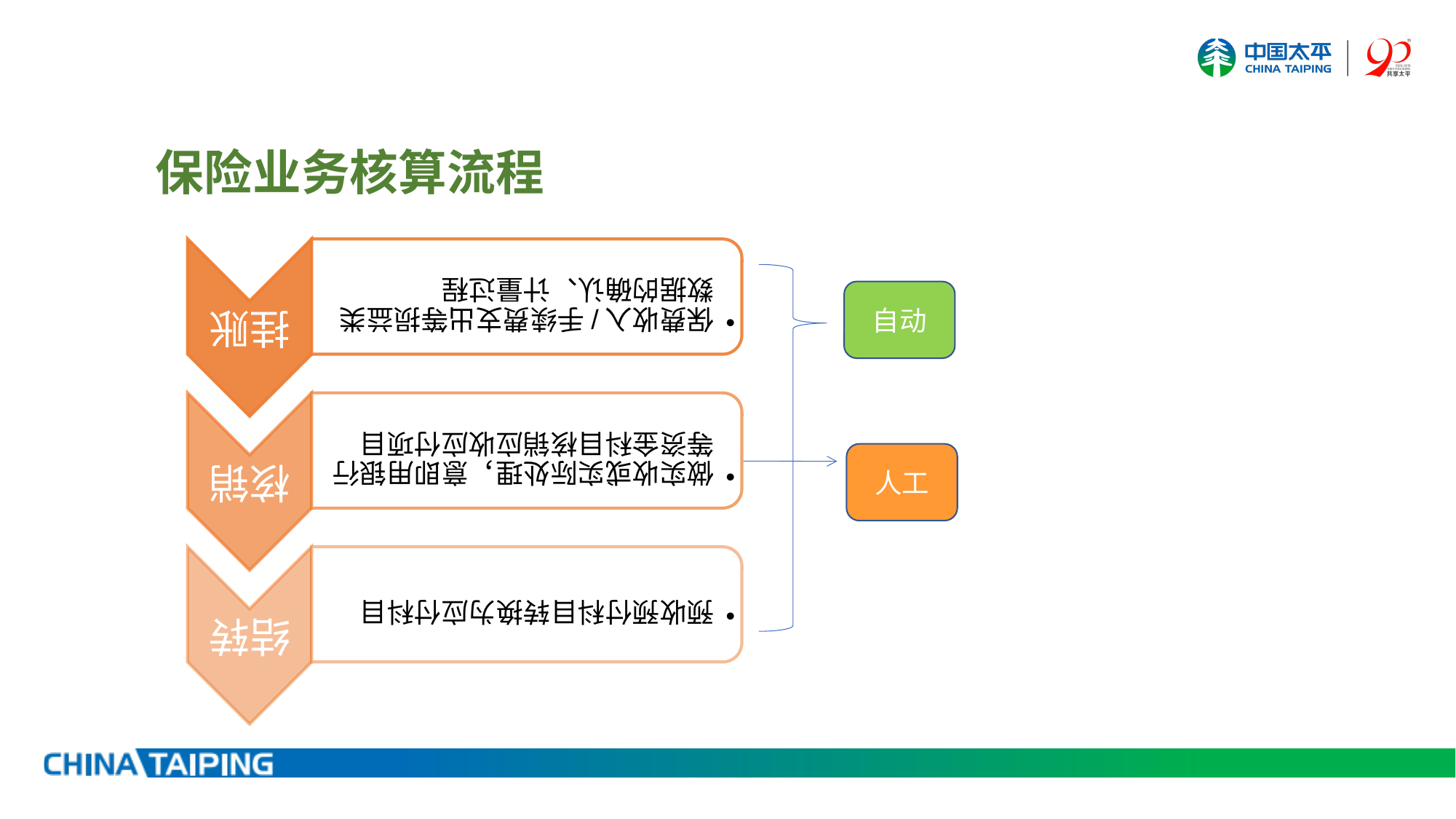

保险业务核算流程
挂账
保费收入/手续费支出等损益类数据的确认、计量过程
核销
做实收或实际处理，意即用银行等资金科目核销应收应付项目
结转
预收预付科目转换为应付科目

自动
人工
9